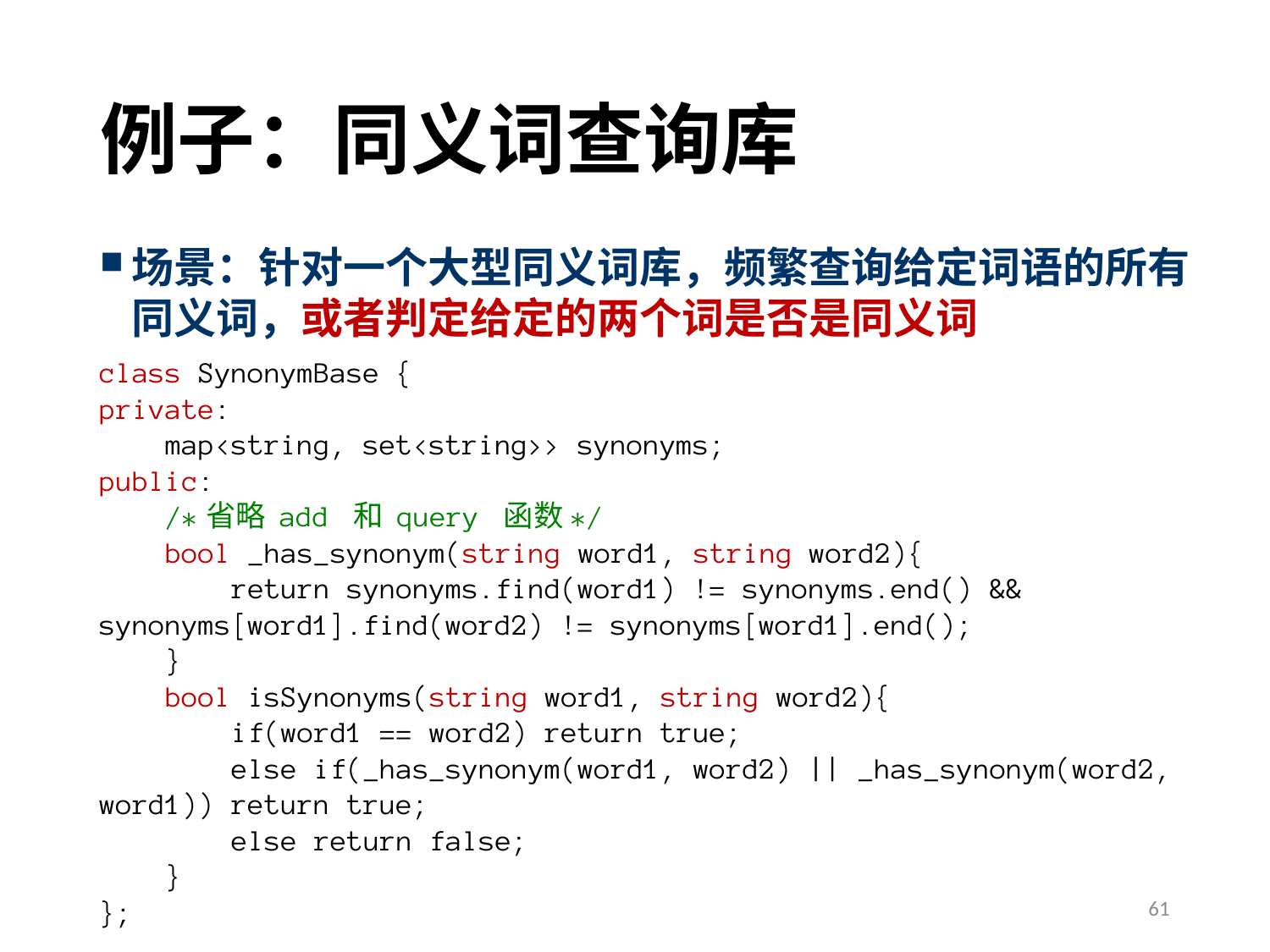

# 例子：同义词查询库
场景：针对一个大型同义词库，频繁查询给定词语的所有同义词，或者判定给定的两个词是否是同义词
class SynonymBase {
private:
    map<string, set<string>> synonyms;
public:
    /*省略 add 和 query 函数*/
    bool _has_synonym(string word1, string word2){
        return synonyms.find(word1) != synonyms.end() && synonyms[word1].find(word2) != synonyms[word1].end();
    }
    bool isSynonyms(string word1, string word2){
        if(word1 == word2) return true;
        else if(_has_synonym(word1, word2) || _has_synonym(word2, word1)) return true;
        else return false;
    }
};
61